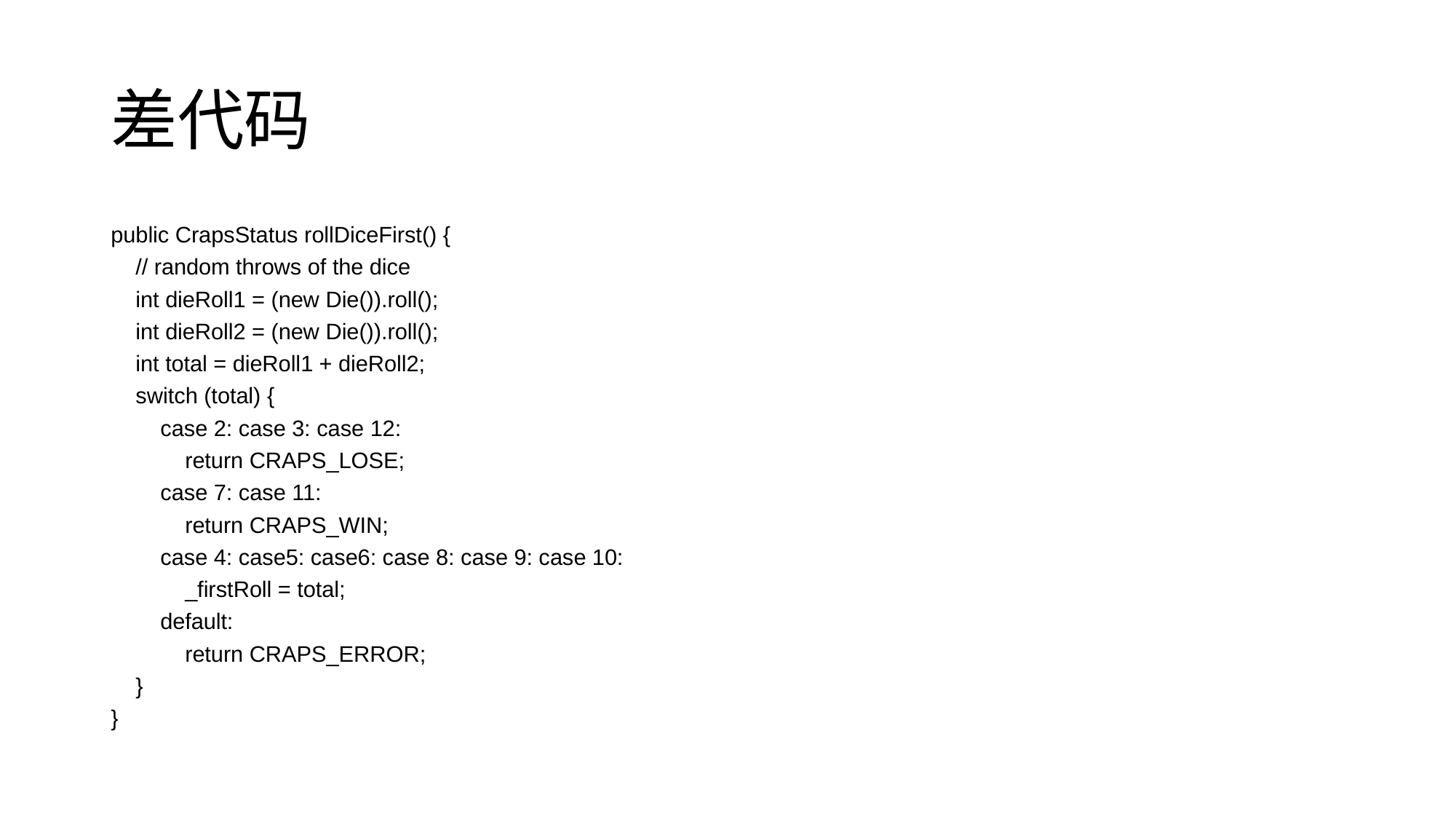

# 差代码
public CrapsStatus rollDiceFirst() {
    // random throws of the dice
    int dieRoll1 = (new Die()).roll();
    int dieRoll2 = (new Die()).roll();
    int total = dieRoll1 + dieRoll2;
    switch (total) {
        case 2: case 3: case 12:
            return CRAPS_LOSE;
        case 7: case 11:
            return CRAPS_WIN;
        case 4: case5: case6: case 8: case 9: case 10:
            _firstRoll = total;
        default:
            return CRAPS_ERROR;
    }
}